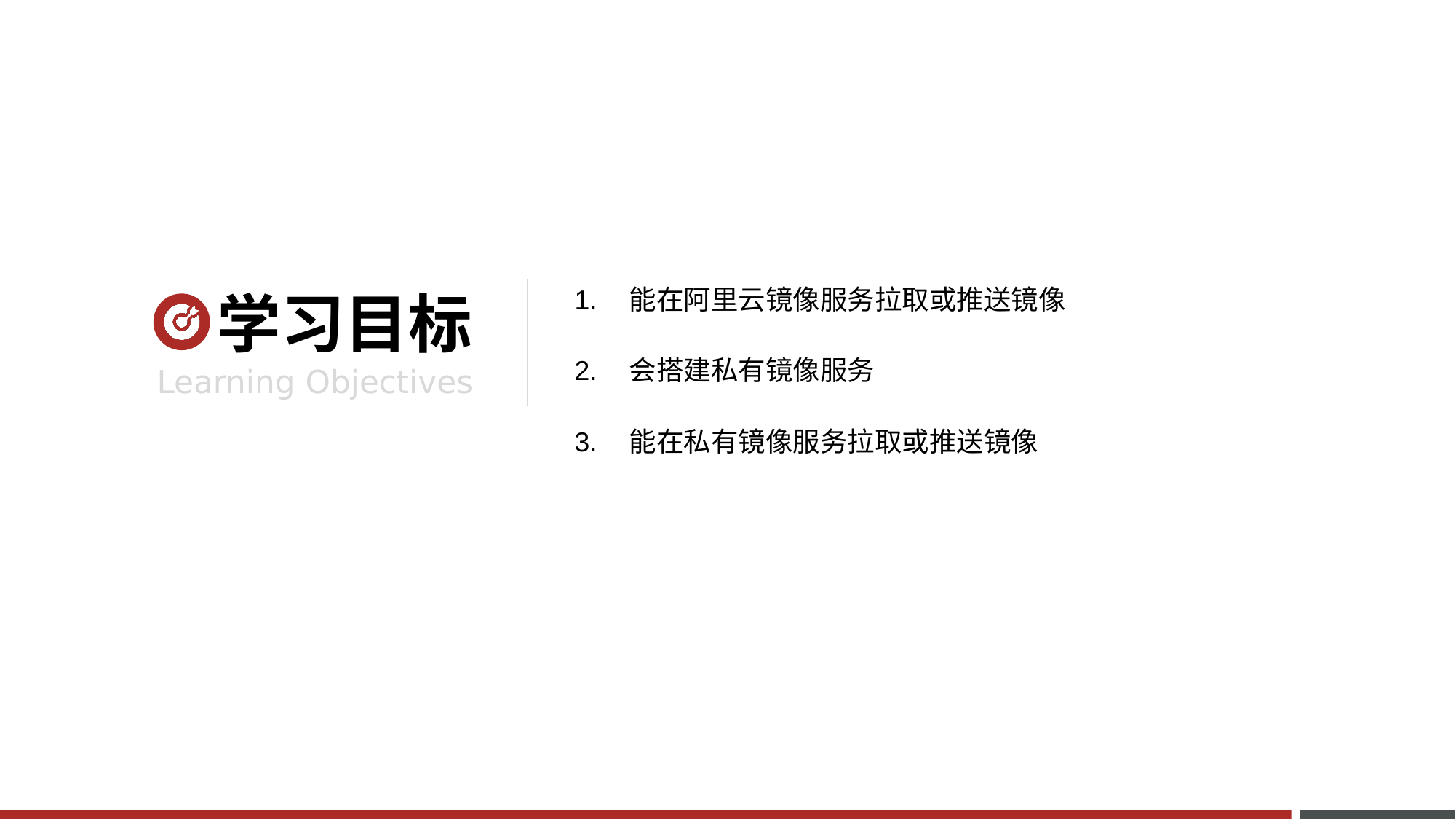

能在阿里云镜像服务拉取或推送镜像
会搭建私有镜像服务
能在私有镜像服务拉取或推送镜像